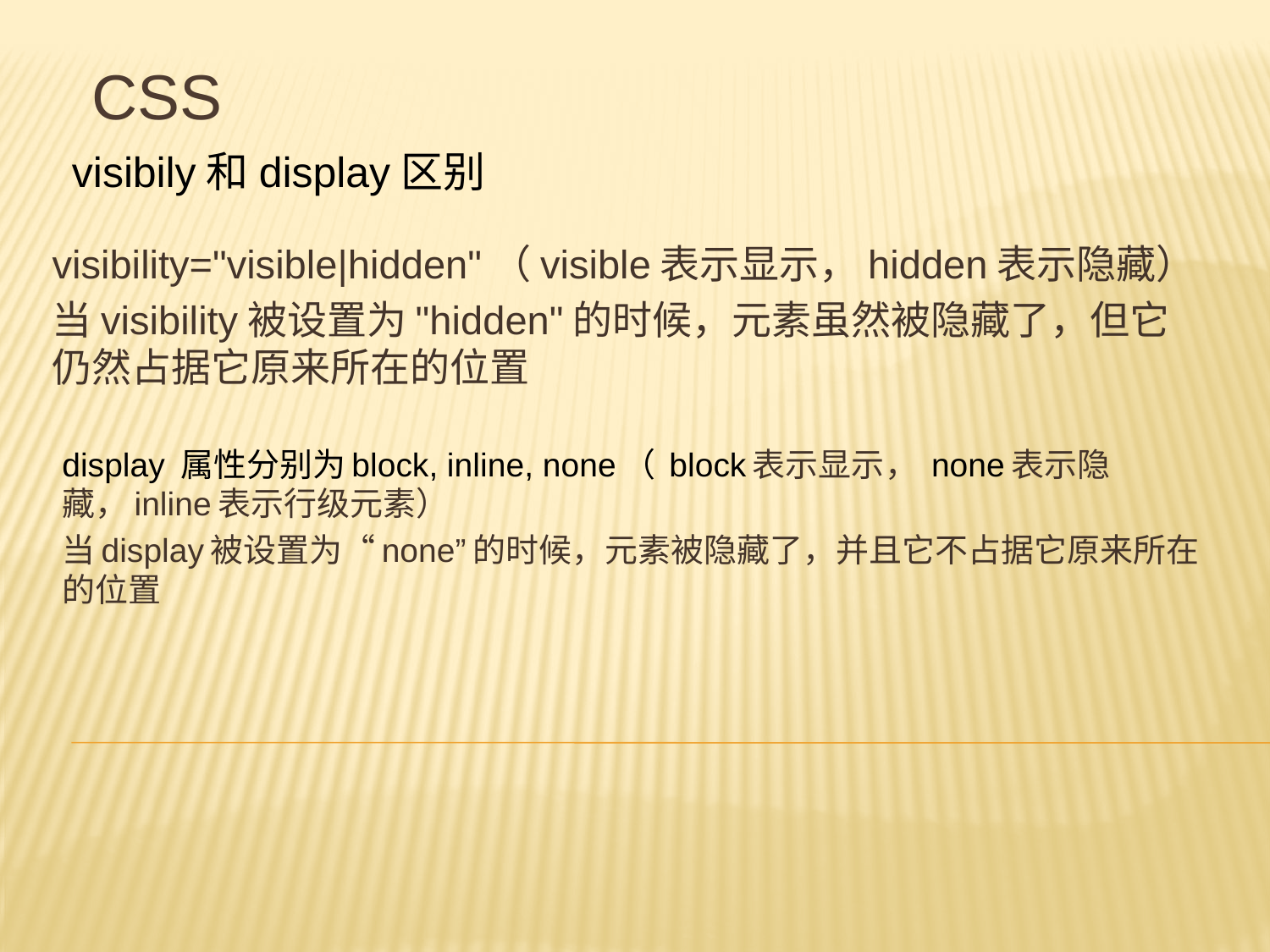

# css
visibily和display区别
visibility="visible|hidden"（visible表示显示，hidden表示隐藏）
当visibility被设置为"hidden"的时候，元素虽然被隐藏了，但它仍然占据它原来所在的位置
display 属性分别为block, inline, none（ block表示显示， none表示隐藏，inline表示行级元素）
当display被设置为“none”的时候，元素被隐藏了，并且它不占据它原来所在的位置